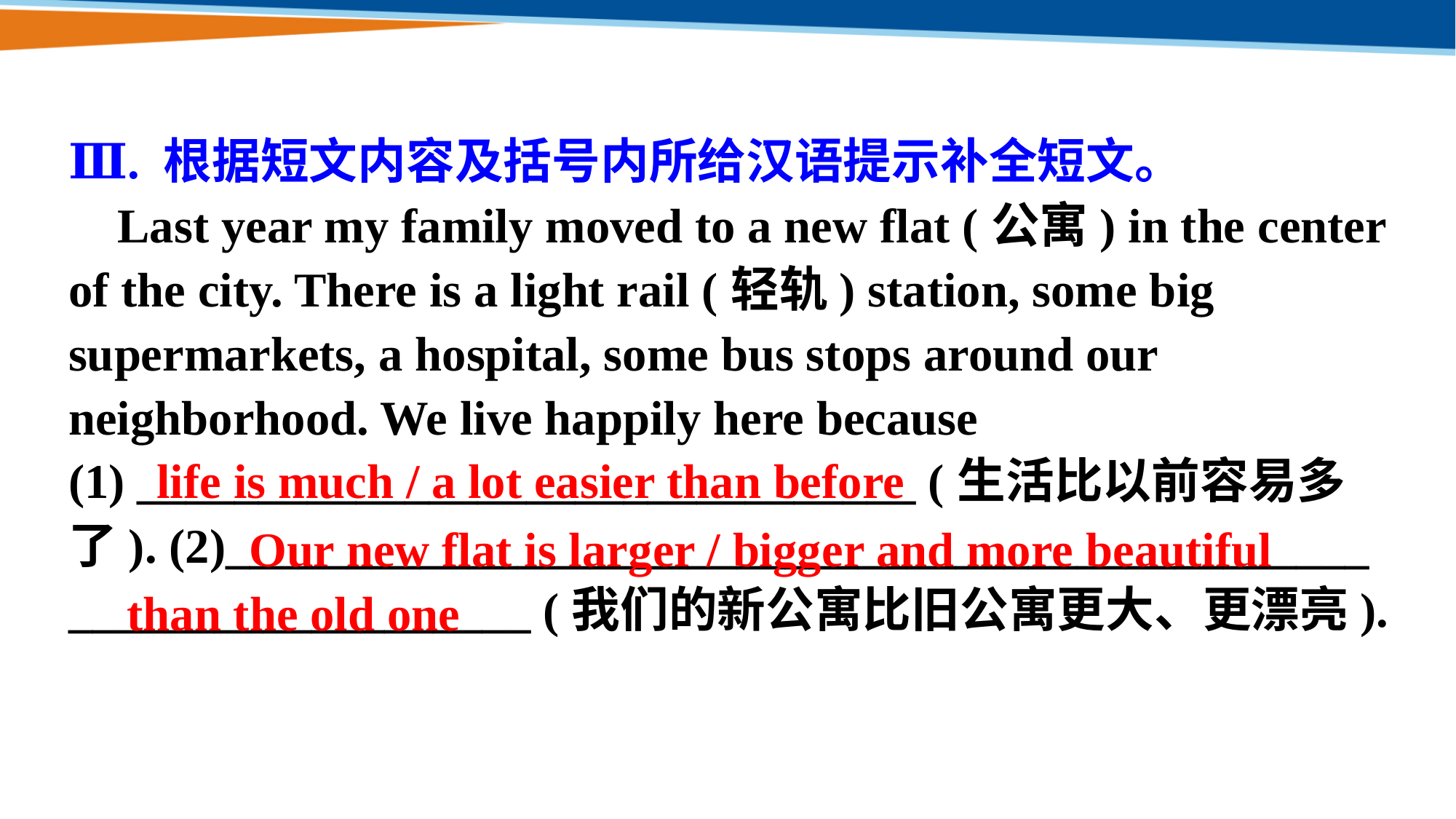

Ⅲ. 根据短文内容及括号内所给汉语提示补全短文。
    Last year my family moved to a new flat (公寓) in the center of the city. There is a light rail (轻轨) station, some big supermarkets, a hospital, some bus stops around our neighborhood. We live happily here because
(1) ________________________________ (生活比以前容易多了). (2)_______________________________________________
___________________ (我们的新公寓比旧公寓更大、更漂亮).
life is much / a lot easier than before
          Our new flat is larger / bigger and more beautiful than the old one